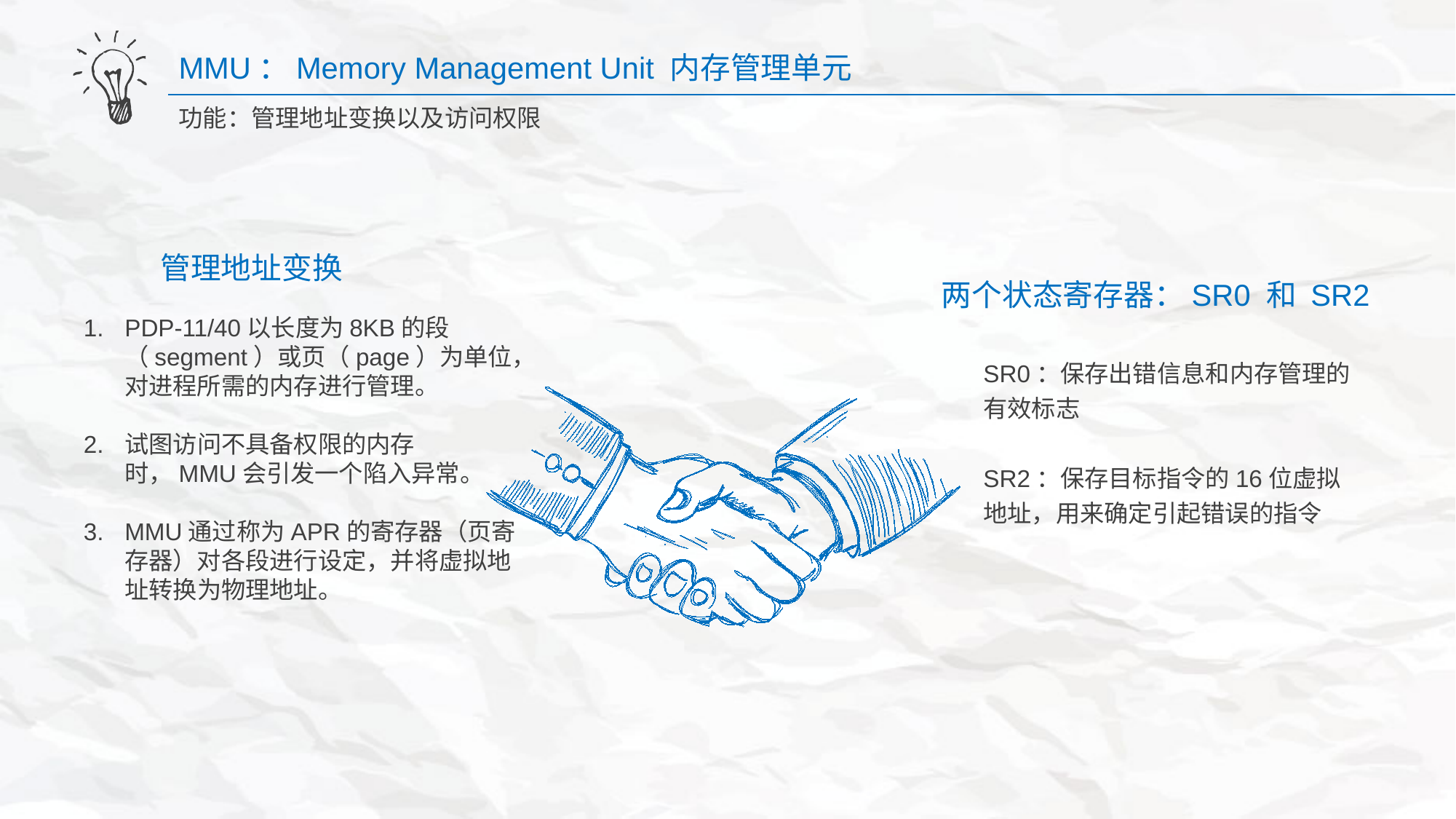

MMU：Memory Management Unit 内存管理单元
功能：管理地址变换以及访问权限
管理地址变换
两个状态寄存器：SR0 和 SR2

SR0：保存出错信息和内存管理的有效标志

SR2：保存目标指令的16位虚拟地址，用来确定引起错误的指令
PDP-11/40以长度为8KB的段（segment）或页（page）为单位，对进程所需的内存进行管理。

试图访问不具备权限的内存时，MMU会引发一个陷入异常。

MMU通过称为APR的寄存器（页寄存器）对各段进行设定，并将虚拟地址转换为物理地址。